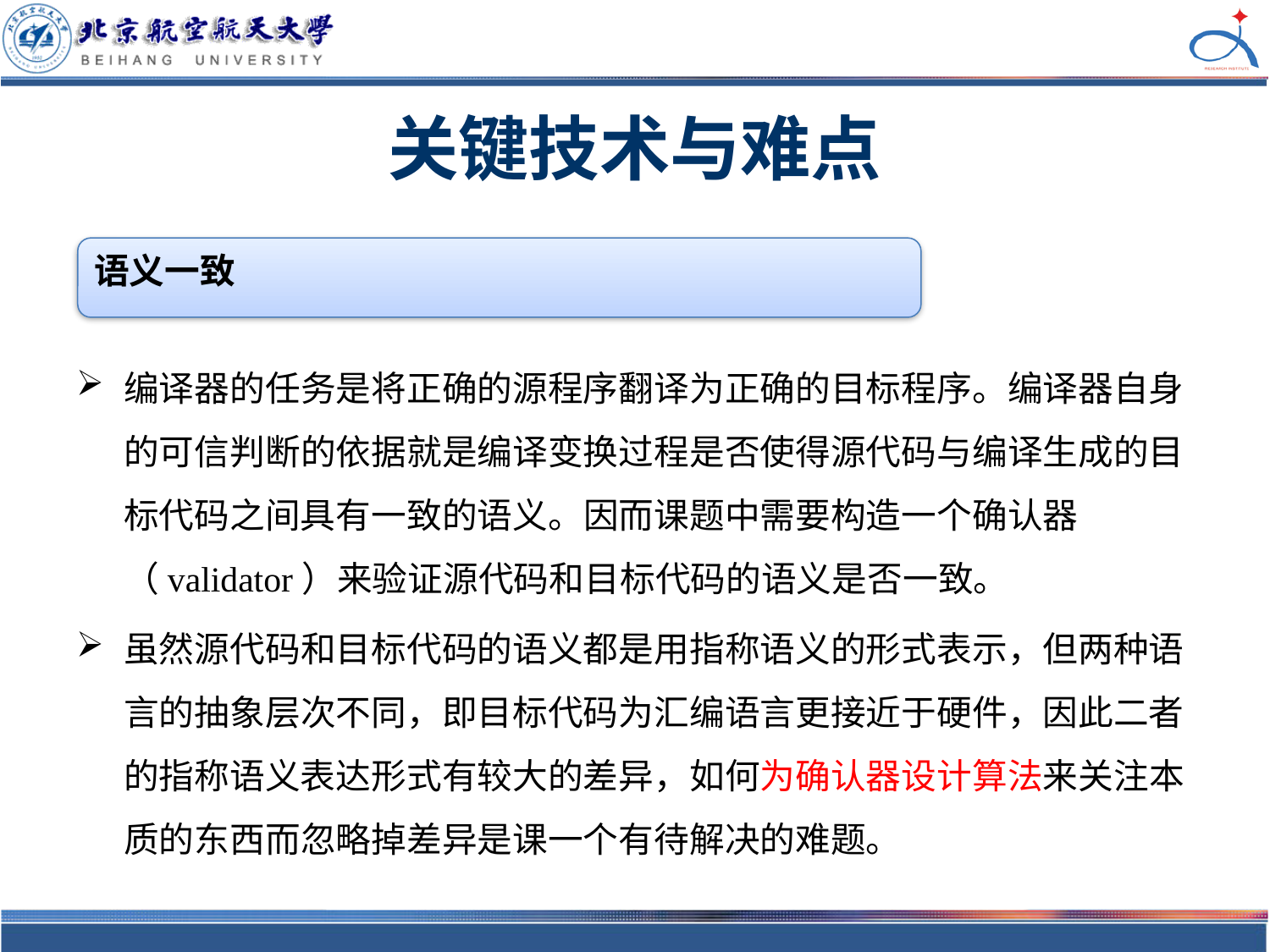

# 关键技术与难点

编译器的任务是将正确的源程序翻译为正确的目标程序。编译器自身的可信判断的依据就是编译变换过程是否使得源代码与编译生成的目标代码之间具有一致的语义。因而课题中需要构造一个确认器（validator）来验证源代码和目标代码的语义是否一致。
虽然源代码和目标代码的语义都是用指称语义的形式表示，但两种语言的抽象层次不同，即目标代码为汇编语言更接近于硬件，因此二者的指称语义表达形式有较大的差异，如何为确认器设计算法来关注本质的东西而忽略掉差异是课一个有待解决的难题。

语义一致